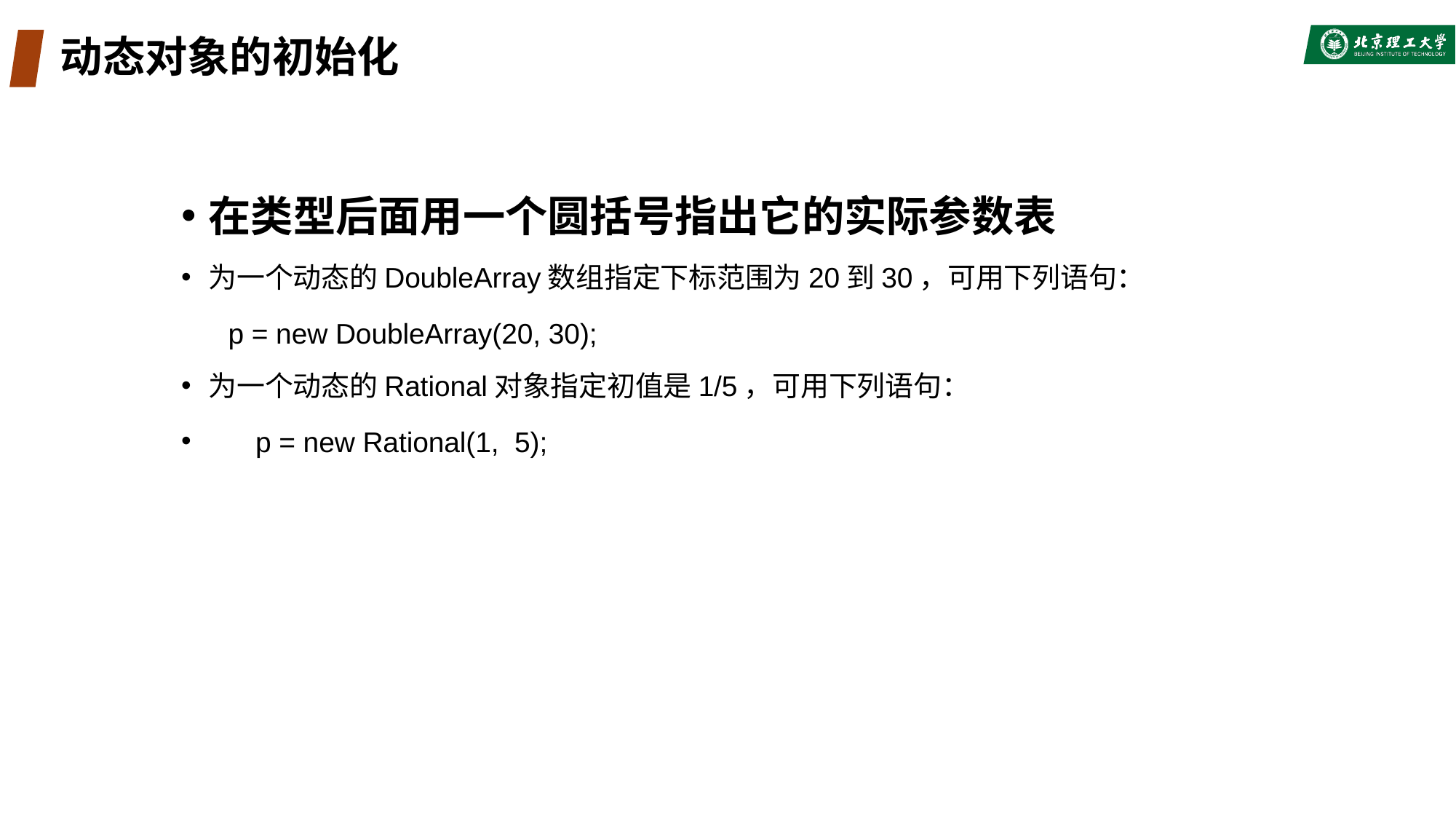

# 动态对象的初始化
在类型后面用一个圆括号指出它的实际参数表
为一个动态的DoubleArray数组指定下标范围为20到30，可用下列语句：
      p = new DoubleArray(20, 30);
为一个动态的Rational对象指定初值是1/5，可用下列语句：
      p = new Rational(1,  5);